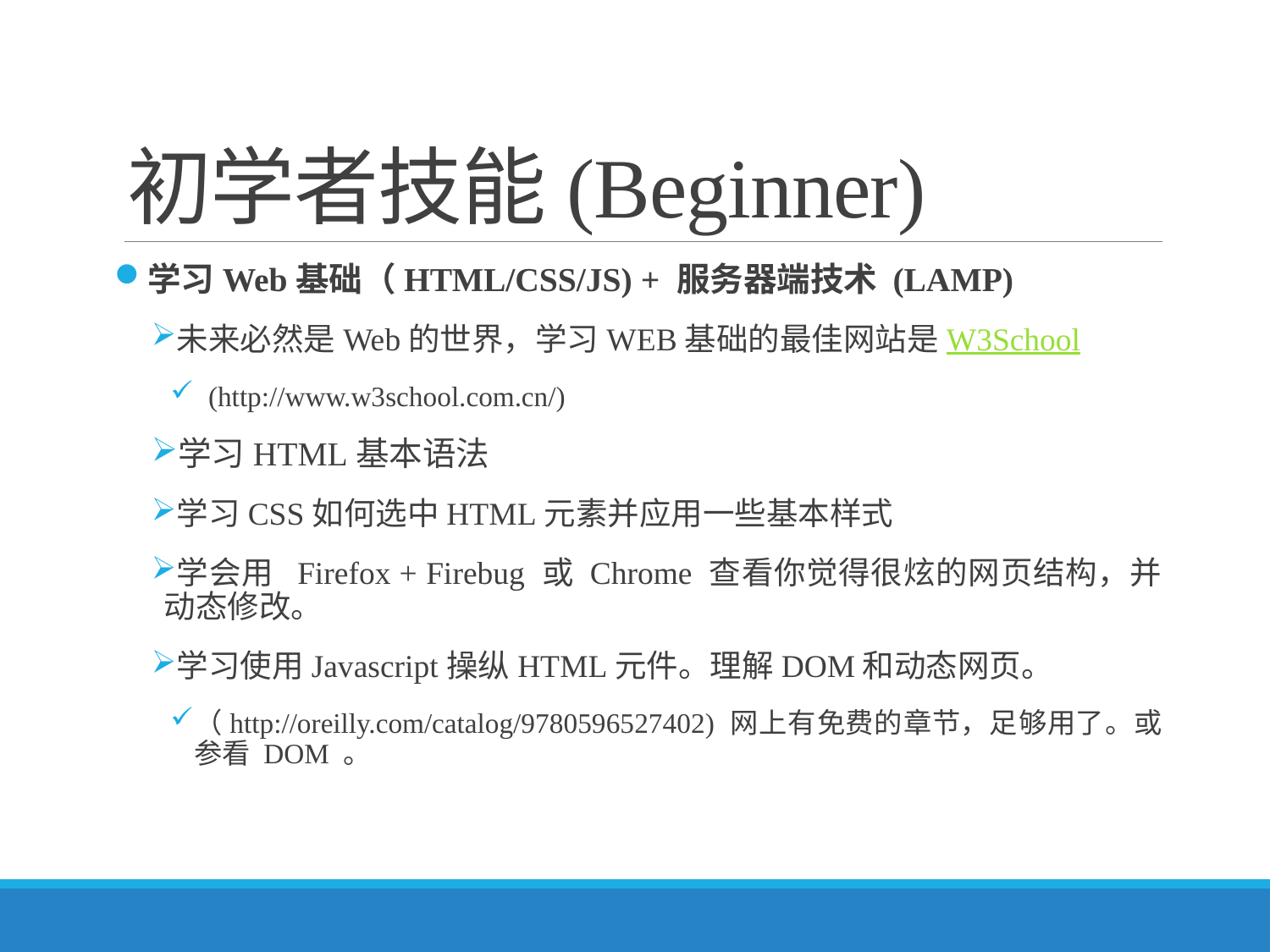

# 初学者技能(Beginner)
学习Web基础（HTML/CSS/JS) + 服务器端技术 (LAMP)
未来必然是Web的世界，学习WEB基础的最佳网站是W3School
  (http://www.w3school.com.cn/)
学习HTML基本语法
学习CSS如何选中HTML元素并应用一些基本样式
学会用  Firefox + Firebug 或 Chrome 查看你觉得很炫的网页结构，并动态修改。
学习使用Javascript操纵HTML元件。理解DOM和动态网页。
（http://oreilly.com/catalog/9780596527402) 网上有免费的章节，足够用了。或参看 DOM 。